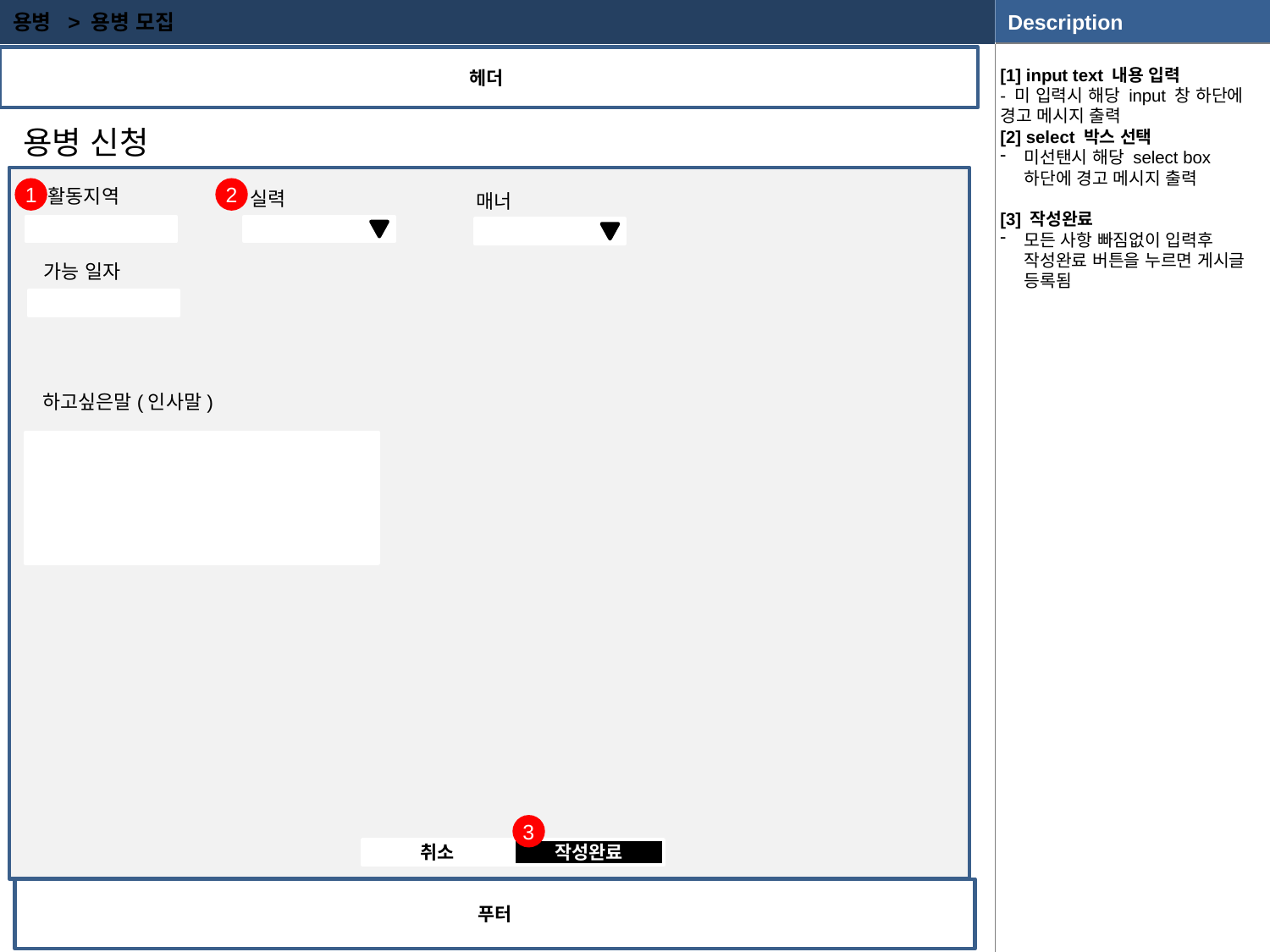

용병  > 용병 모집

[1] input text 내용 입력
- 미 입력시 해당 input 창 하단에 경고 메시지 출력
[2] select 박스 선택
미선탠시 해당 select box 하단에 경고 메시지 출력

[3] 작성완료
모든 사항 빠짐없이 입력후 작성완료 버튼을 누르면 게시글 등록됨

헤더
용병 신청

1
활동지역
2
실력
매너

가능 일자

하고싶은말(인사말)

3
취소
작성완료
푸터